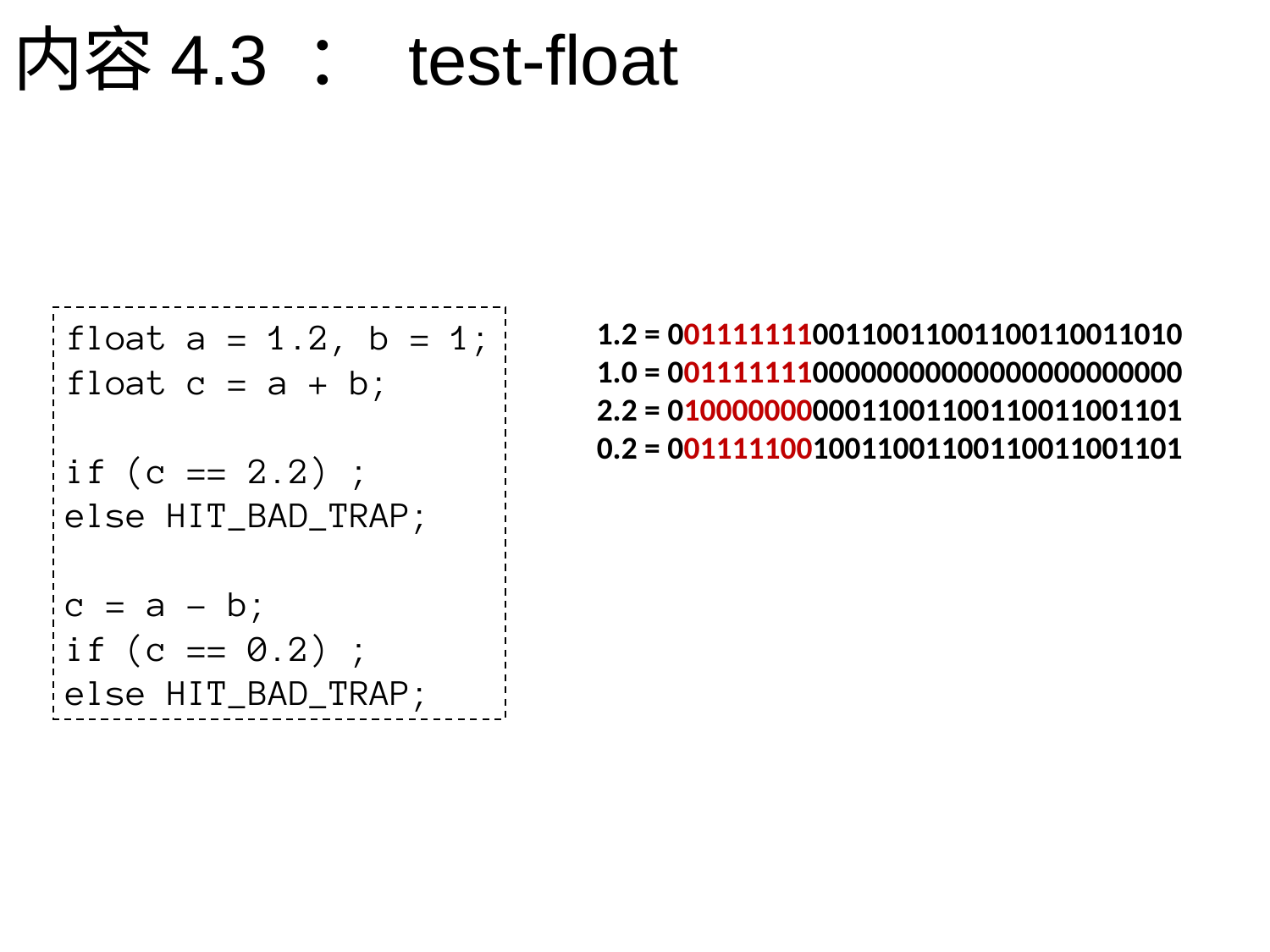

# 内容4.3 ： test-float
float a = 1.2, b = 1;
float c = a + b;

if (c == 2.2) ;
else HIT_BAD_TRAP;

c = a - b;
if (c == 0.2) ;
else HIT_BAD_TRAP;
1.2 = ‭00111111100110011001100110011010‬
1.0 = ‭00111111100000000000000000000000‬
2.2 = ‭01000000000011001100110011001101‬
0.2 = ‭00111110010011001100110011001101‬